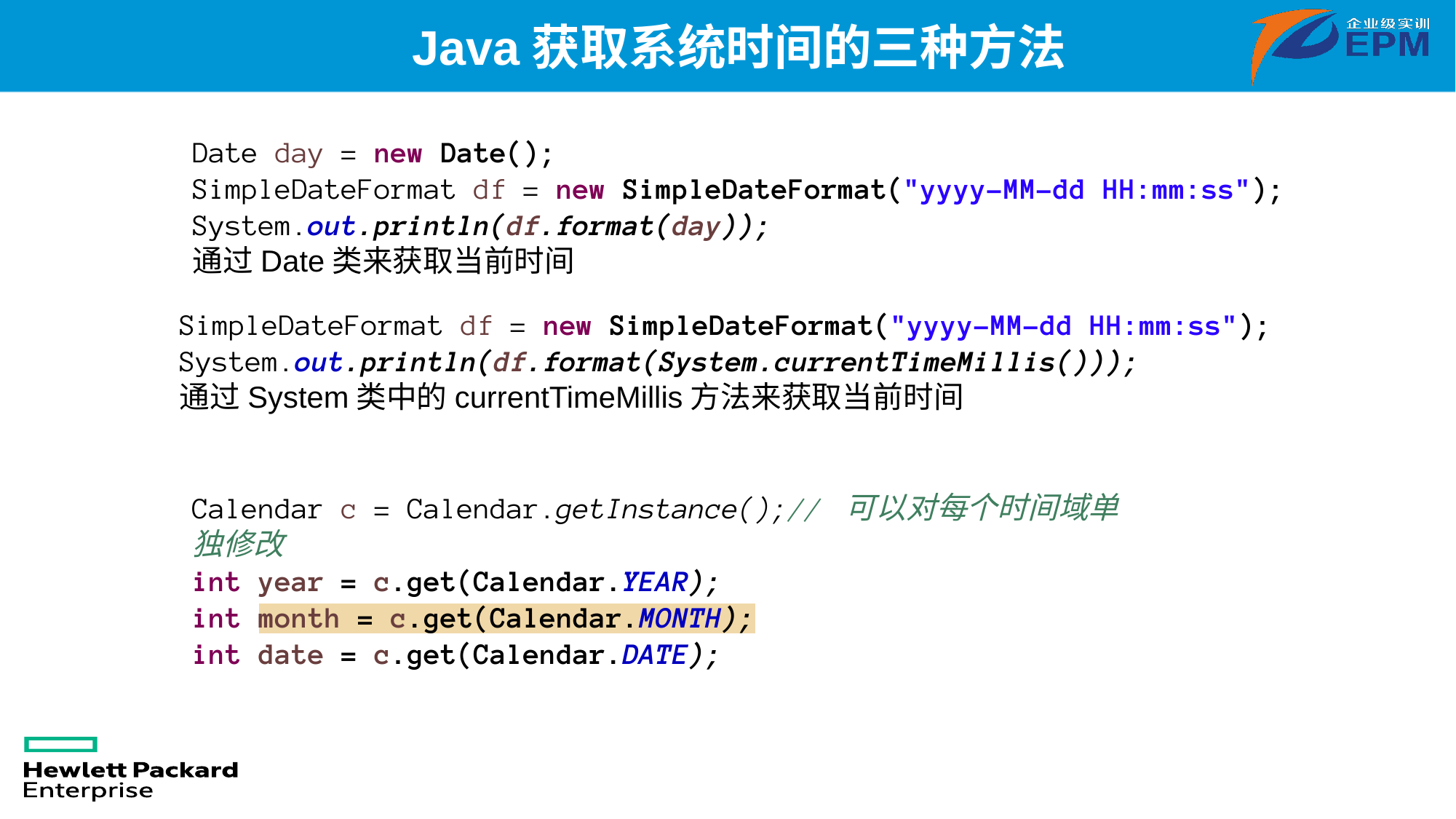

# Java获取系统时间的三种方法
Date day = new Date();
SimpleDateFormat df = new SimpleDateFormat("yyyy-MM-dd HH:mm:ss");
System.out.println(df.format(day));
通过Date类来获取当前时间
SimpleDateFormat df = new SimpleDateFormat("yyyy-MM-dd HH:mm:ss");
System.out.println(df.format(System.currentTimeMillis()));
通过System类中的currentTimeMillis方法来获取当前时间
Calendar c = Calendar.getInstance();// 可以对每个时间域单独修改
int year = c.get(Calendar.YEAR);
int month = c.get(Calendar.MONTH);
int date = c.get(Calendar.DATE);